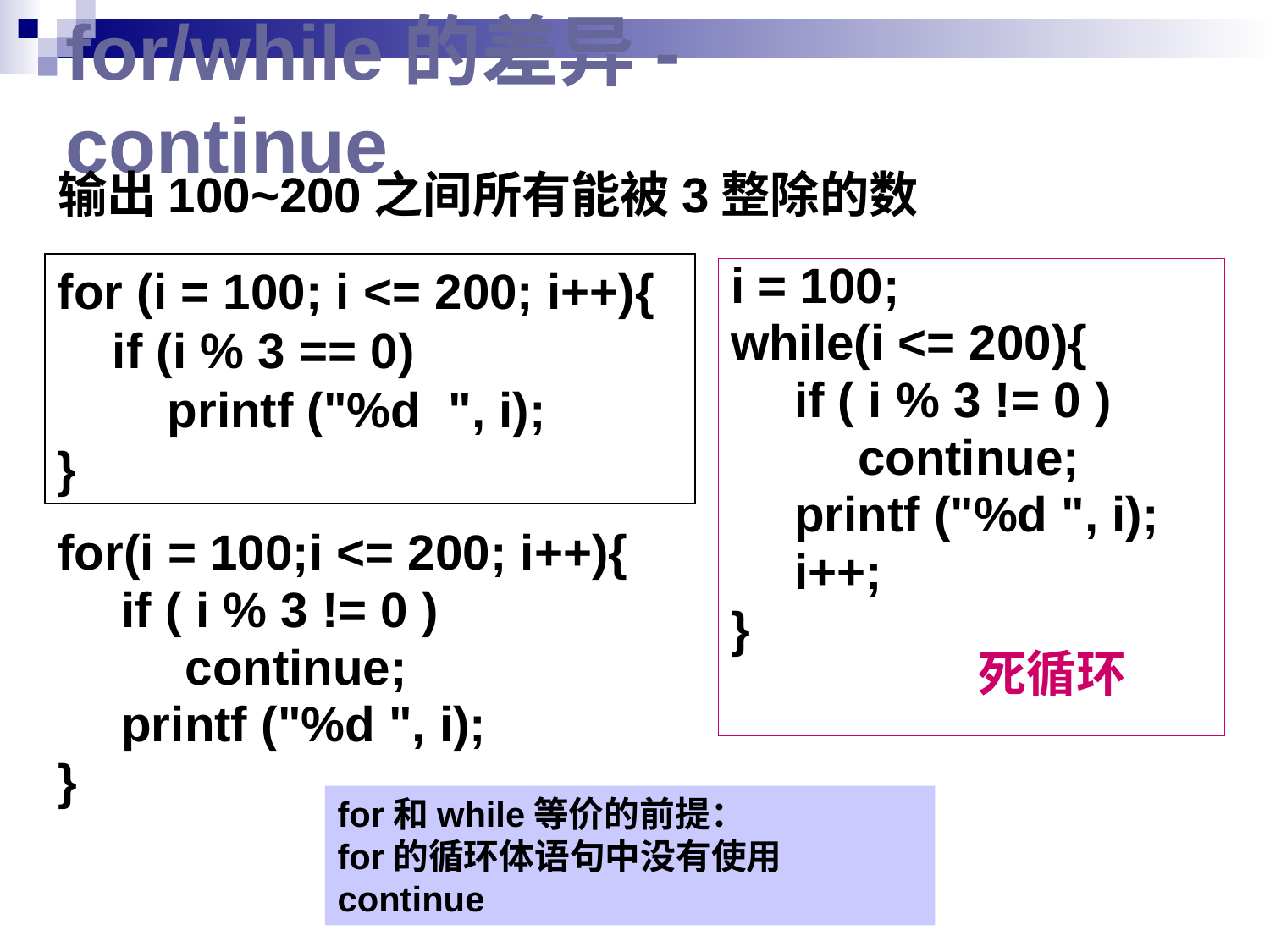

# for/while的差异- continue
输出100~200之间所有能被3整除的数

for (i = 100; i <= 200; i++){
    if (i % 3 == 0)
        printf ("%d  ", i);
}
i = 100;
while(i <= 200){
if ( i % 3 != 0 )
continue;
printf ("%d ", i);
i++;
}

for(i = 100;i <= 200; i++){
if ( i % 3 != 0 )
continue;
printf ("%d ", i);
}
死循环
for和while等价的前提：
for的循环体语句中没有使用continue